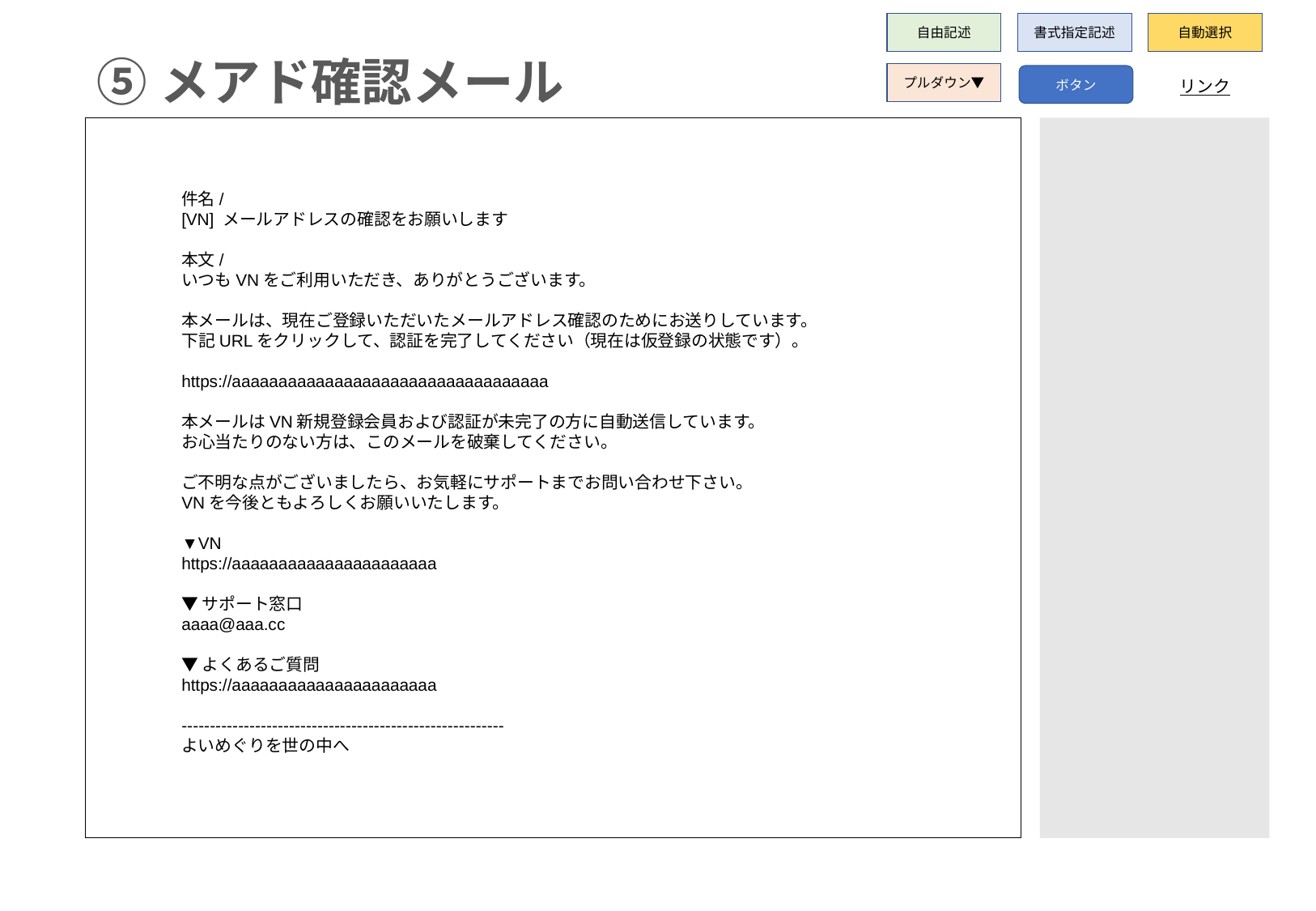

自由記述
書式指定記述
自動選択
⑤メアド確認メール
プルダウン▼
ボタン
リンク

件名/
[VN] メールアドレスの確認をお願いします

本文/
いつもVNをご利用いただき、ありがとうございます。

本メールは、現在ご登録いただいたメールアドレス確認のためにお送りしています。
下記URLをクリックして、認証を完了してください（現在は仮登録の状態です）。

https://aaaaaaaaaaaaaaaaaaaaaaaaaaaaaaaaaa

本メールはVN新規登録会員および認証が未完了の方に自動送信しています。
お心当たりのない方は、このメールを破棄してください。

ご不明な点がございましたら、お気軽にサポートまでお問い合わせ下さい。
VNを今後ともよろしくお願いいたします。

▼VN
https://aaaaaaaaaaaaaaaaaaaaaa

▼サポート窓口
aaaa@aaa.cc

▼よくあるご質問
https://aaaaaaaaaaaaaaaaaaaaaa

---------------------------------------------------------
よいめぐりを世の中へ